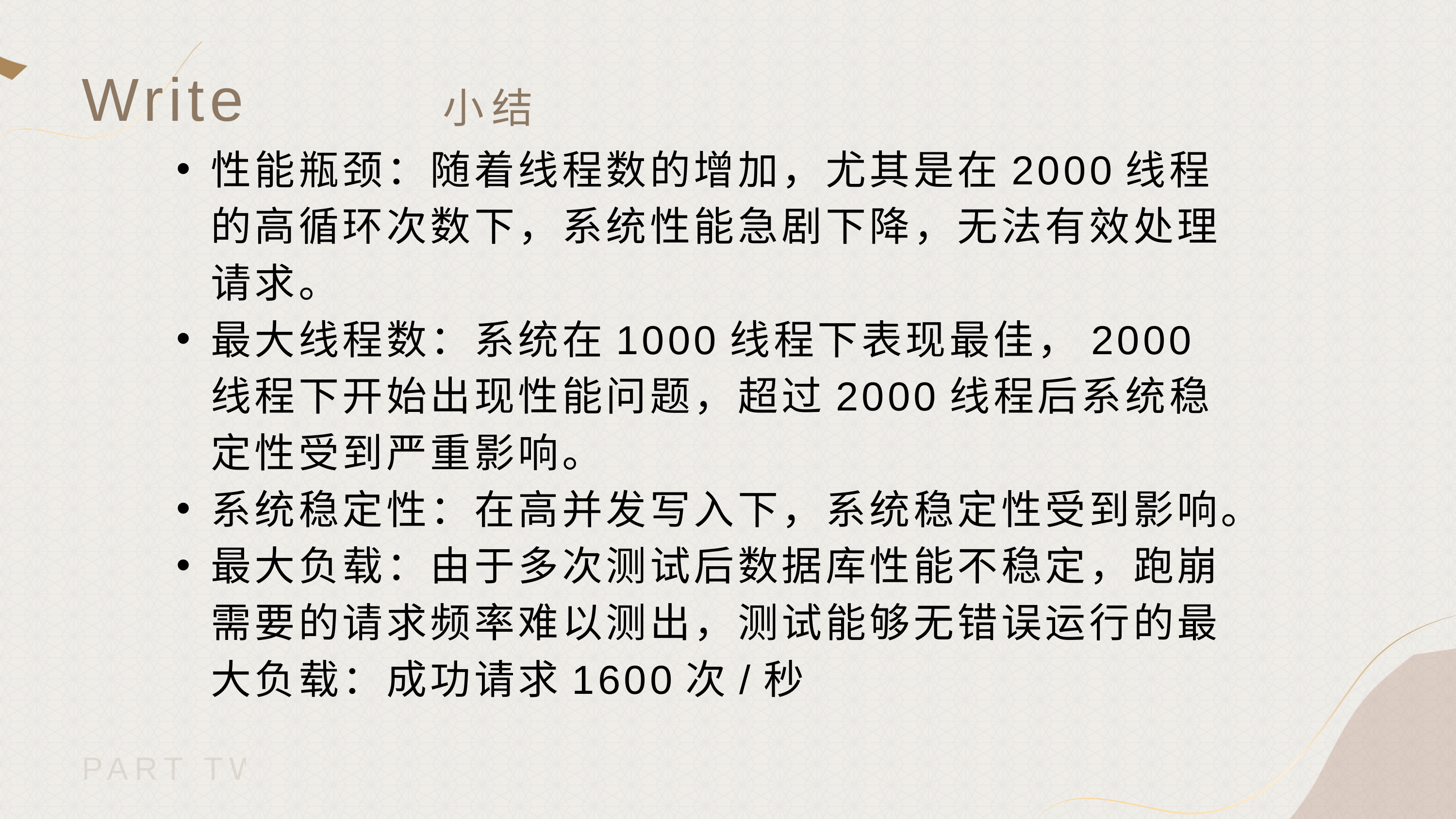

Write
小结
性能瓶颈：随着线程数的增加，尤其是在2000线程的高循环次数下，系统性能急剧下降，无法有效处理请求。
最大线程数：系统在1000线程下表现最佳，2000线程下开始出现性能问题，超过2000线程后系统稳定性受到严重影响。
系统稳定性：在高并发写入下，系统稳定性受到影响。
最大负载：由于多次测试后数据库性能不稳定，跑崩需要的请求频率难以测出，测试能够无错误运行的最大负载：成功请求1600次/秒

PART TWO